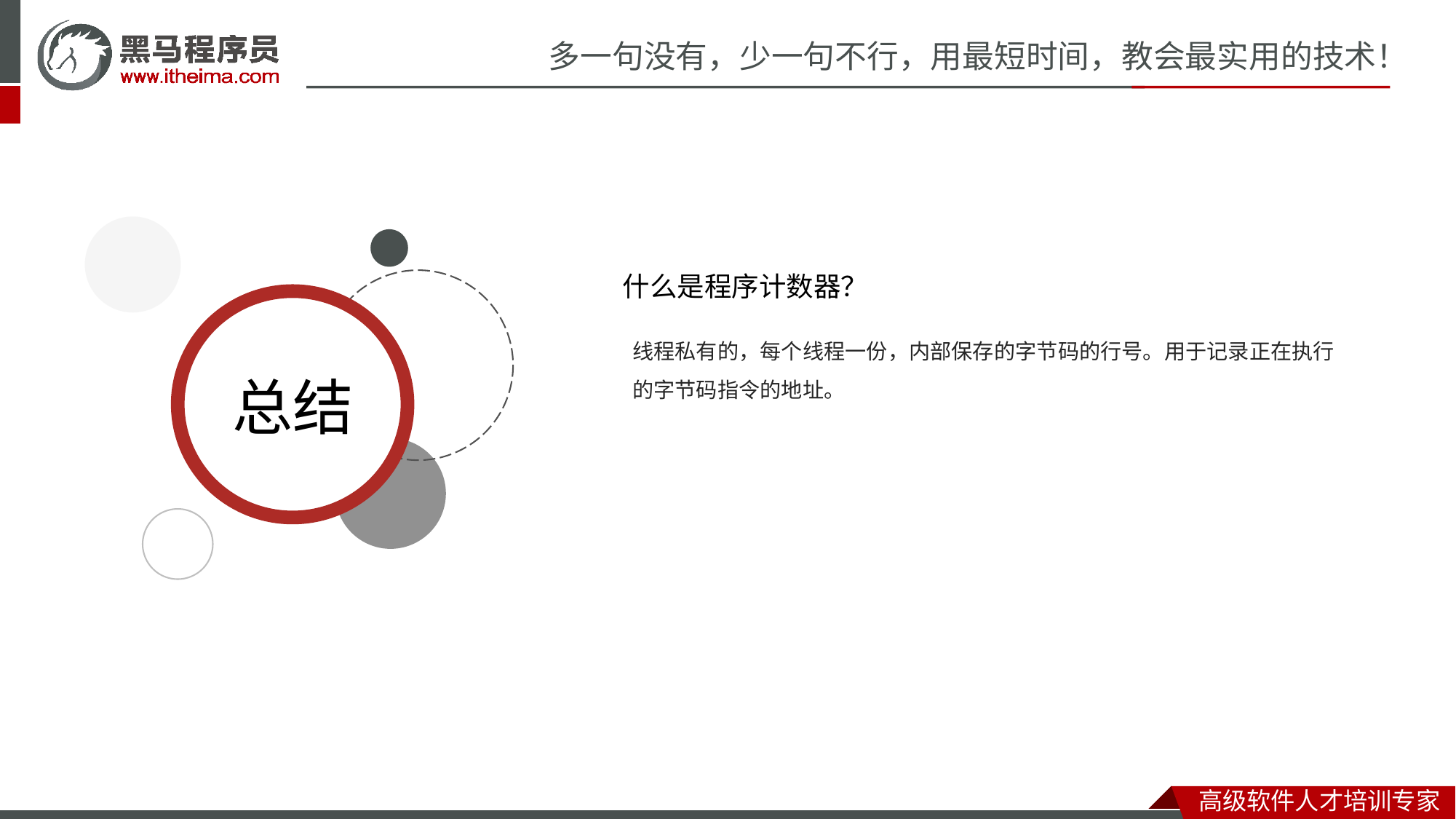

什么是程序计数器？
线程私有的，每个线程一份，内部保存的字节码的行号。用于记录正在执行的字节码指令的地址。